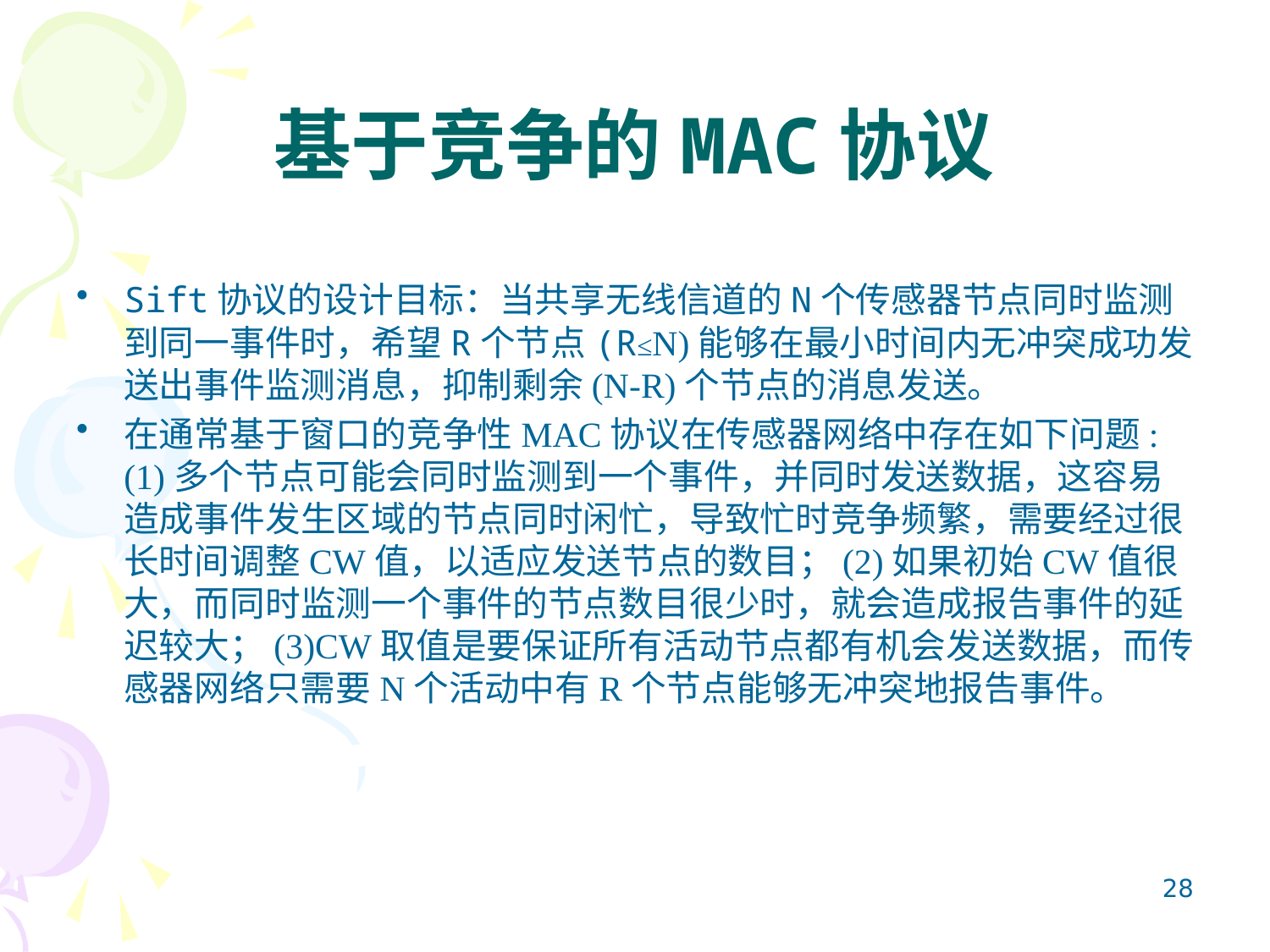

# 基于竞争的MAC协议

Sift协议的设计目标：当共享无线信道的N个传感器节点同时监测到同一事件时，希望R个节点(R≤N)能够在最小时间内无冲突成功发送出事件监测消息，抑制剩余(N-R)个节点的消息发送。
在通常基于窗口的竞争性MAC协议在传感器网络中存在如下问题:(1)多个节点可能会同时监测到一个事件，并同时发送数据，这容易造成事件发生区域的节点同时闲忙，导致忙时竞争频繁，需要经过很长时间调整CW值，以适应发送节点的数目；(2)如果初始CW值很大，而同时监测一个事件的节点数目很少时，就会造成报告事件的延迟较大；(3)CW取值是要保证所有活动节点都有机会发送数据，而传感器网络只需要N个活动中有R个节点能够无冲突地报告事件。
28